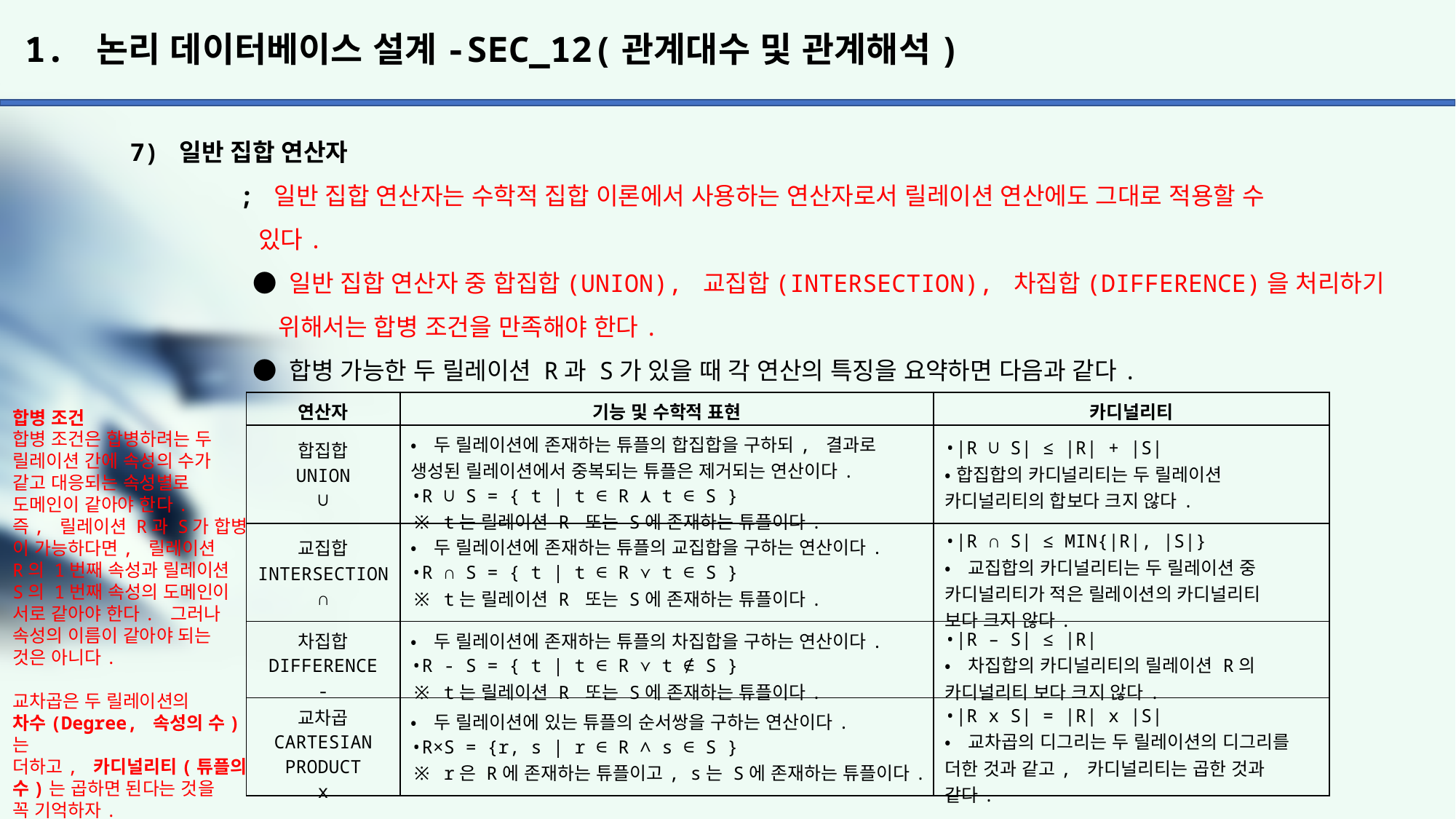

# 1. 논리 데이터베이스 설계-SEC_12(관계대수 및 관계해석)
7) 일반 집합 연산자
	; 일반 집합 연산자는 수학적 집합 이론에서 사용하는 연산자로서 릴레이션 연산에도 그대로 적용할 수
	  있다.
	  ● 일반 집합 연산자 중 합집합(UNION), 교집합(INTERSECTION), 차집합(DIFFERENCE)을 처리하기
	     위해서는 합병 조건을 만족해야 한다.
	  ● 합병 가능한 두 릴레이션 R과 S가 있을 때 각 연산의 특징을 요약하면 다음과 같다.

| 연산자 | 기능 및 수학적 표현 | 카디널리티 |
| --- | --- | --- |
| 합집합 UNION ∪ | •두 릴레이션에 존재하는 튜플의 합집합을 구하되, 결과로 생성된 릴레이션에서 중복되는 튜플은 제거되는 연산이다. •R ∪ S = { t | t ∈ R ⋏ t ∈ S } ※ t는 릴레이션 R 또는 S에 존재하는 튜플이다. | •|R ∪ S| ≤ |R| + |S| •합집합의 카디널리티는 두 릴레이션 카디널리티의 합보다 크지 않다. |
| 교집합 INTERSECTION ∩ | •두 릴레이션에 존재하는 튜플의 교집합을 구하는 연산이다. •R ∩ S = { t | t ∈ R ⋎ t ∈ S } ※ t는 릴레이션 R 또는 S에 존재하는 튜플이다. | •|R ∩ S| ≤ MIN{|R|, |S|} •교집합의 카디널리티는 두 릴레이션 중 카디널리티가 적은 릴레이션의 카디널리티 보다 크지 않다. |
| 차집합 DIFFERENCE - | •두 릴레이션에 존재하는 튜플의 차집합을 구하는 연산이다. •R - S = { t | t ∈ R ⋎ t ∉ S } ※ t는 릴레이션 R 또는 S에 존재하는 튜플이다. | •|R – S| ≤ |R| •차집합의 카디널리티의 릴레이션 R의 카디널리티 보다 크지 않다. |
| 교차곱 CARTESIAN PRODUCT x | •두 릴레이션에 있는 튜플의 순서쌍을 구하는 연산이다. •R×S = {r, s | r ∈ R ∧ s ∈ S } ※ r은 R에 존재하는 튜플이고, s는 S에 존재하는 튜플이다. | •|R x S| = |R| x |S| •교차곱의 디그리는 두 릴레이션의 디그리를 더한 것과 같고, 카디널리티는 곱한 것과 같다. |
합병 조건
합병 조건은 합병하려는 두
릴레이션 간에 속성의 수가
같고 대응되는 속성별로
도메인이 같아야 한다.
즉, 릴레이션 R과 S가 합병
이 가능하다면, 릴레이션
R의 1번째 속성과 릴레이션
S의 1번째 속성의 도메인이
서로 같아야 한다. 그러나
속성의 이름이 같아야 되는
것은 아니다.

교차곱은 두 릴레이션의
차수(Degree, 속성의 수)는
더하고, 카디널리티(튜플의
수)는 곱하면 된다는 것을
꼭 기억하자.